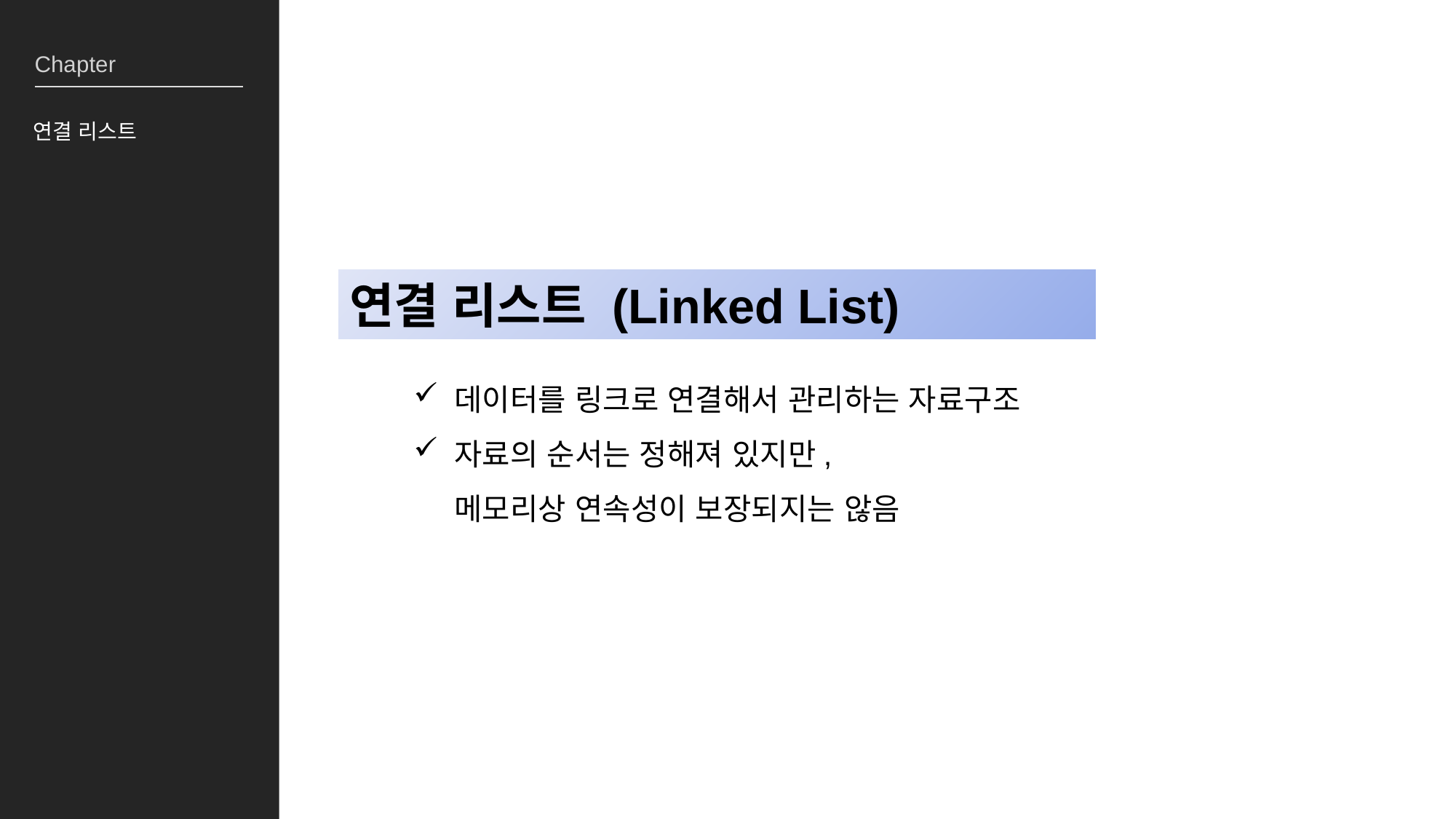

연결 리스트
연결 리스트 (Linked List)
데이터를 링크로 연결해서 관리하는 자료구조
자료의 순서는 정해져 있지만,
메모리상 연속성이 보장되지는 않음